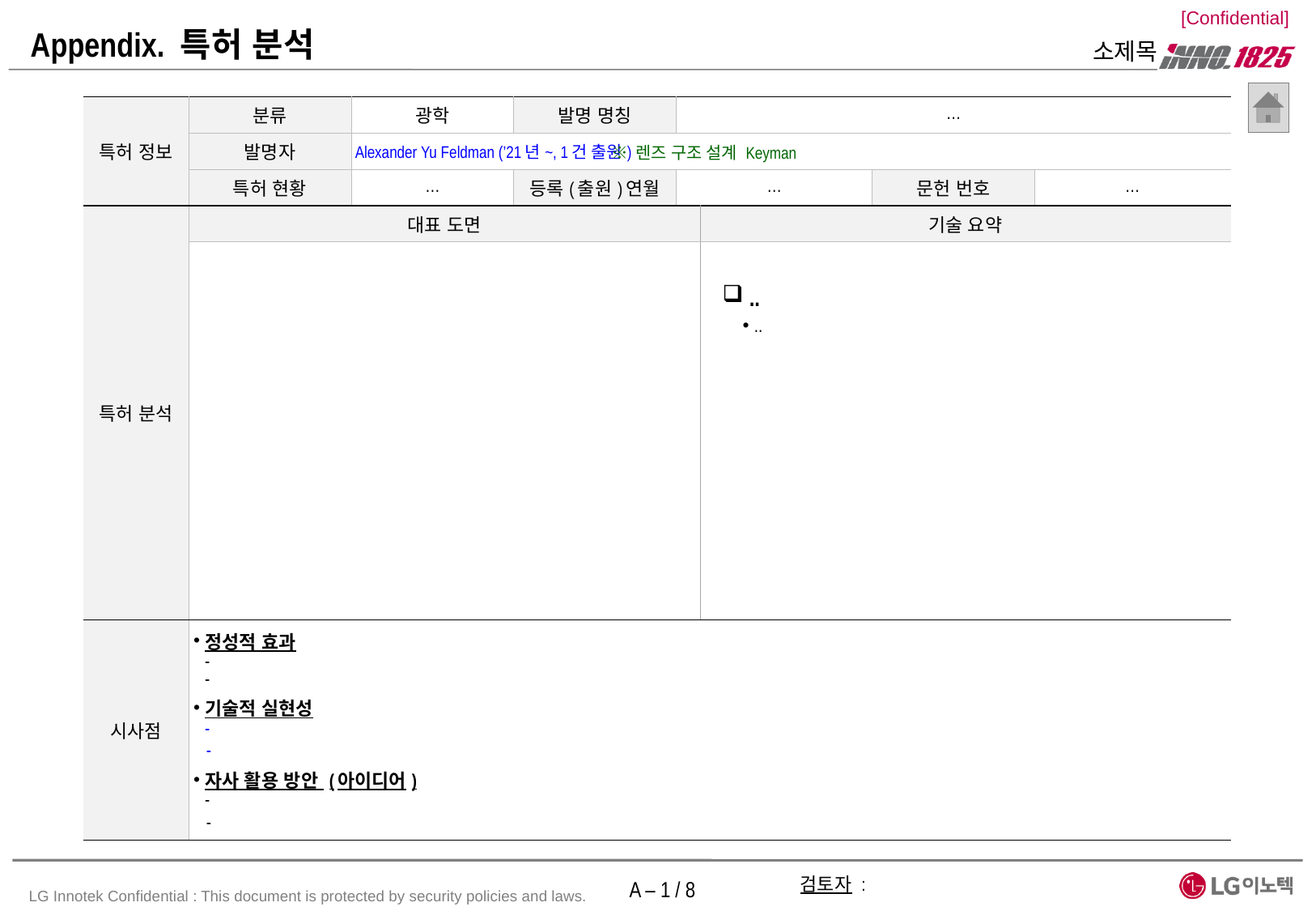

Appendix. 특허 분석
소제목

| 특허 정보 | 분류 | 광학 | 발명 명칭 | … |  |  |  |
| --- | --- | --- | --- | --- | --- | --- | --- |
|  | 발명자 | Alexander Yu Feldman (’21년~, 1건 출원) |  |  |  |  |  |
|  | 특허 현황 | … | 등록(출원)연월 | … |  | 문헌 번호 | … |
| 특허 분석 | 대표 도면 |  |  |  | 기술 요약 |  |  |
|  |  |  |  |  |  |  |  |
| 시사점 | 정성적 효과 - - 기술적 실현성 - - 자사 활용 방안 (아이디어) - - |  |  |  |  |  |  |
※ 렌즈 구조 설계 Keyman
 ..
..
A – 1 / 8
검토자 :